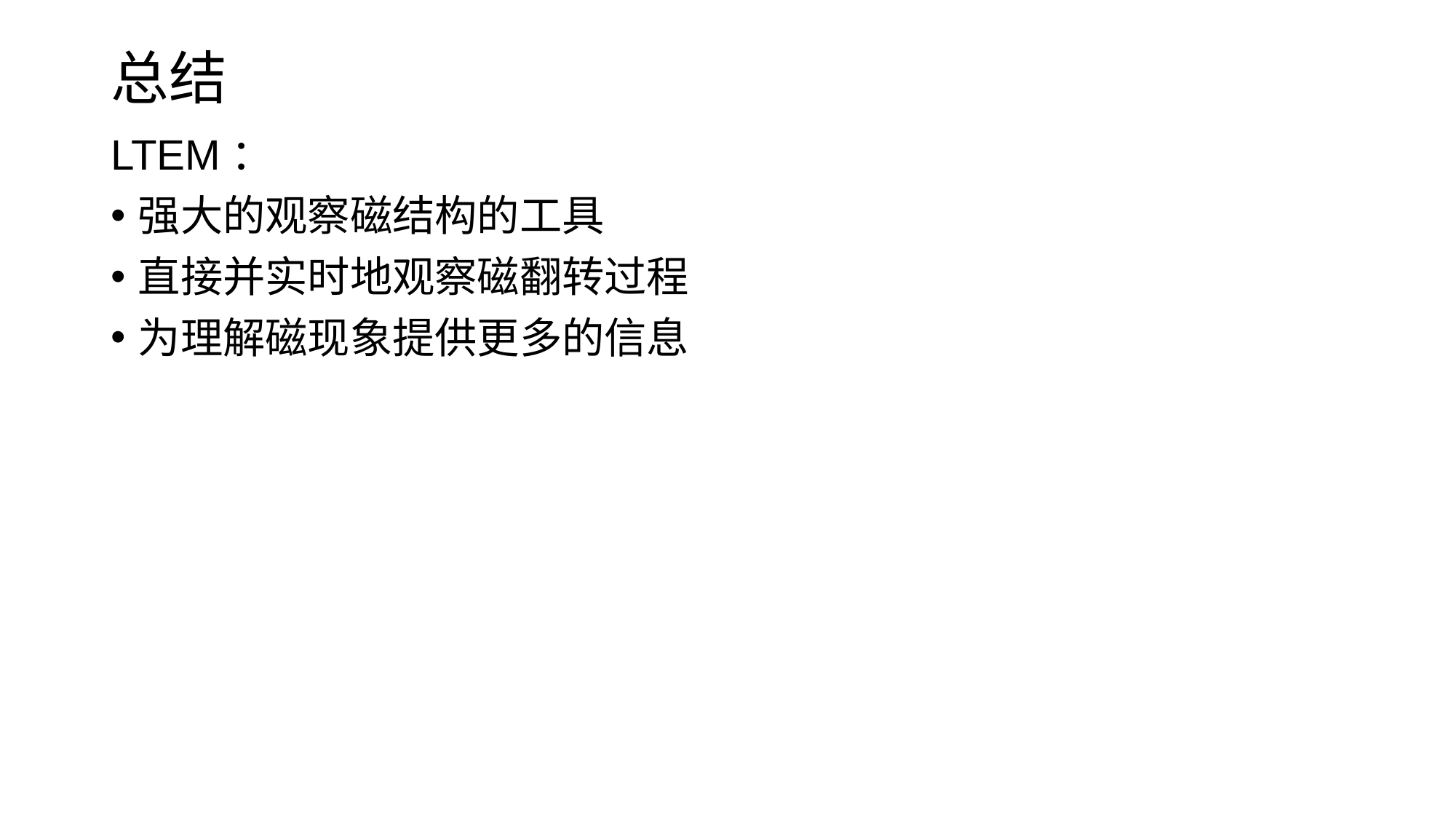

# 总结
LTEM：
强大的观察磁结构的工具
直接并实时地观察磁翻转过程
为理解磁现象提供更多的信息